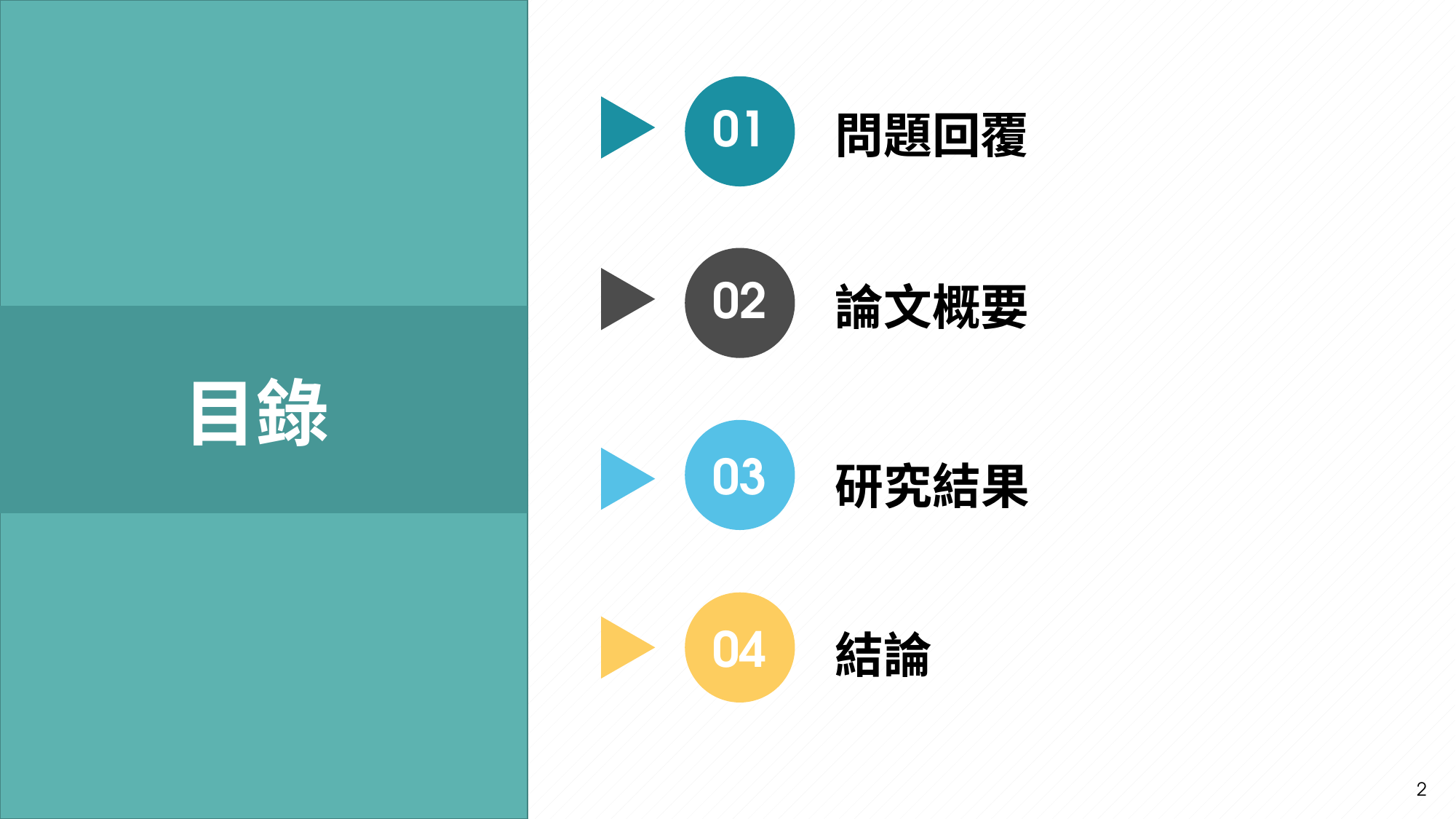

01
問題回覆

02
論文概要

目錄
03
研究結果

04
結論

2